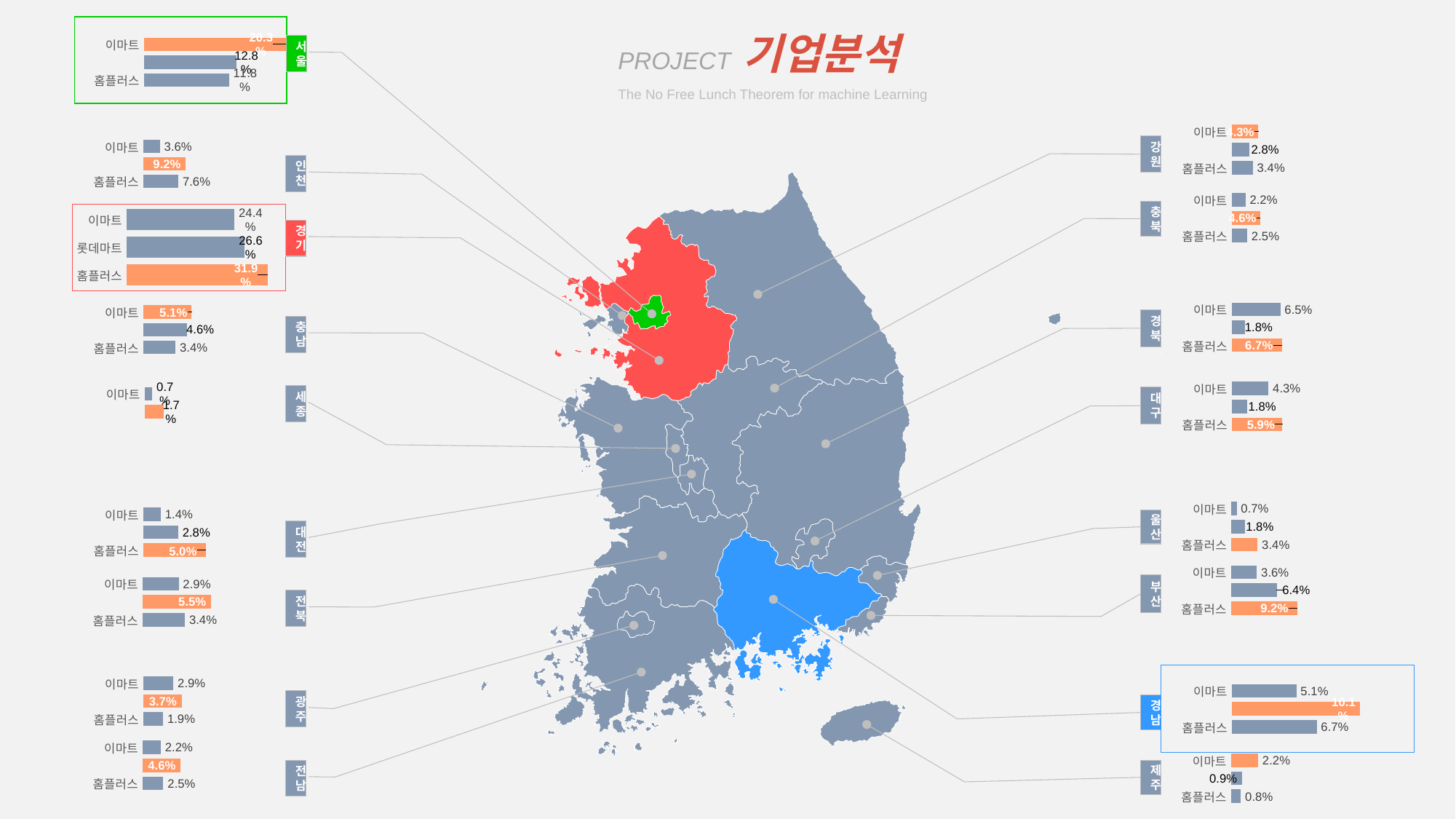

PROJECT 기업분석
The No Free Lunch Theorem for machine Learning

### Chart

| Category | 값 |
|---|---|
| 이마트 | 0.2029 |
| 롯데마트 | 0.128 |
| 홈플러스 | 0.118 |
서울

### Chart

| Category | 값 |
|---|---|
| 이마트 | 0.043 |
| 롯데마트 | 0.028 |
| 홈플러스 | 0.034 |

### Chart

| Category | 값 |
|---|---|
| 이마트 | 0.036 |
| 롯데마트 | 0.092 |
| 홈플러스 | 0.076 |
강원
인천

### Chart

| Category | 값 |
|---|---|
| 이마트 | 0.022 |
| 롯데마트 | 0.046 |
| 홈플러스 | 0.025 |
충북

### Chart

| Category | 값 |
|---|---|
| 이마트 | 0.244 |
| 롯데마트 | 0.266 |
| 홈플러스 | 0.319 |
경기

### Chart

| Category | 값 |
|---|---|
| 이마트 | 0.065 |
| 롯데마트 | 0.018 |
| 홈플러스 | 0.067 |

### Chart

| Category | 값 |
|---|---|
| 이마트 | 0.051 |
| 롯데마트 | 0.046 |
| 홈플러스 | 0.034 |
경북
충남

### Chart

| Category | 값 |
|---|---|
| 이마트 | 0.043 |
| 롯데마트 | 0.018 |
| 홈플러스 | 0.059 |

### Chart

| Category | 값 |
|---|---|
| 이마트 | 0.007 |
| 홈플러스 | 0.017 |
세종
대구

### Chart

| Category | 값 |
|---|---|
| 이마트 | 0.007 |
| 롯데마트 | 0.018 |
| 홈플러스 | 0.034 |

### Chart

| Category | 값 |
|---|---|
| 이마트 | 0.014 |
| 롯데마트 | 0.028 |
| 홈플러스 | 0.05 |
울산
대전

### Chart

| Category | 값 |
|---|---|
| 이마트 | 0.036 |
| 롯데마트 | 0.064 |
| 홈플러스 | 0.092 |

### Chart

| Category | 값 |
|---|---|
| 이마트 | 0.029 |
| 롯데마트 | 0.055 |
| 홈플러스 | 0.034 |
부산
전북

### Chart

| Category | 값 |
|---|---|
| 이마트 | 0.029 |
| 롯데마트 | 0.037 |
| 홈플러스 | 0.019 |

### Chart

| Category | 값 |
|---|---|
| 이마트 | 0.051 |
| 롯데마트 | 0.101 |
| 홈플러스 | 0.067 |
광주
경남

### Chart

| Category | 값 |
|---|---|
| 이마트 | 0.022 |
| 롯데마트 | 0.046 |
| 홈플러스 | 0.025 |

### Chart

| Category | 값 |
|---|---|
| 이마트 | 0.022 |
| 롯데마트 | 0.009 |
| 홈플러스 | 0.008 |
전남
제주